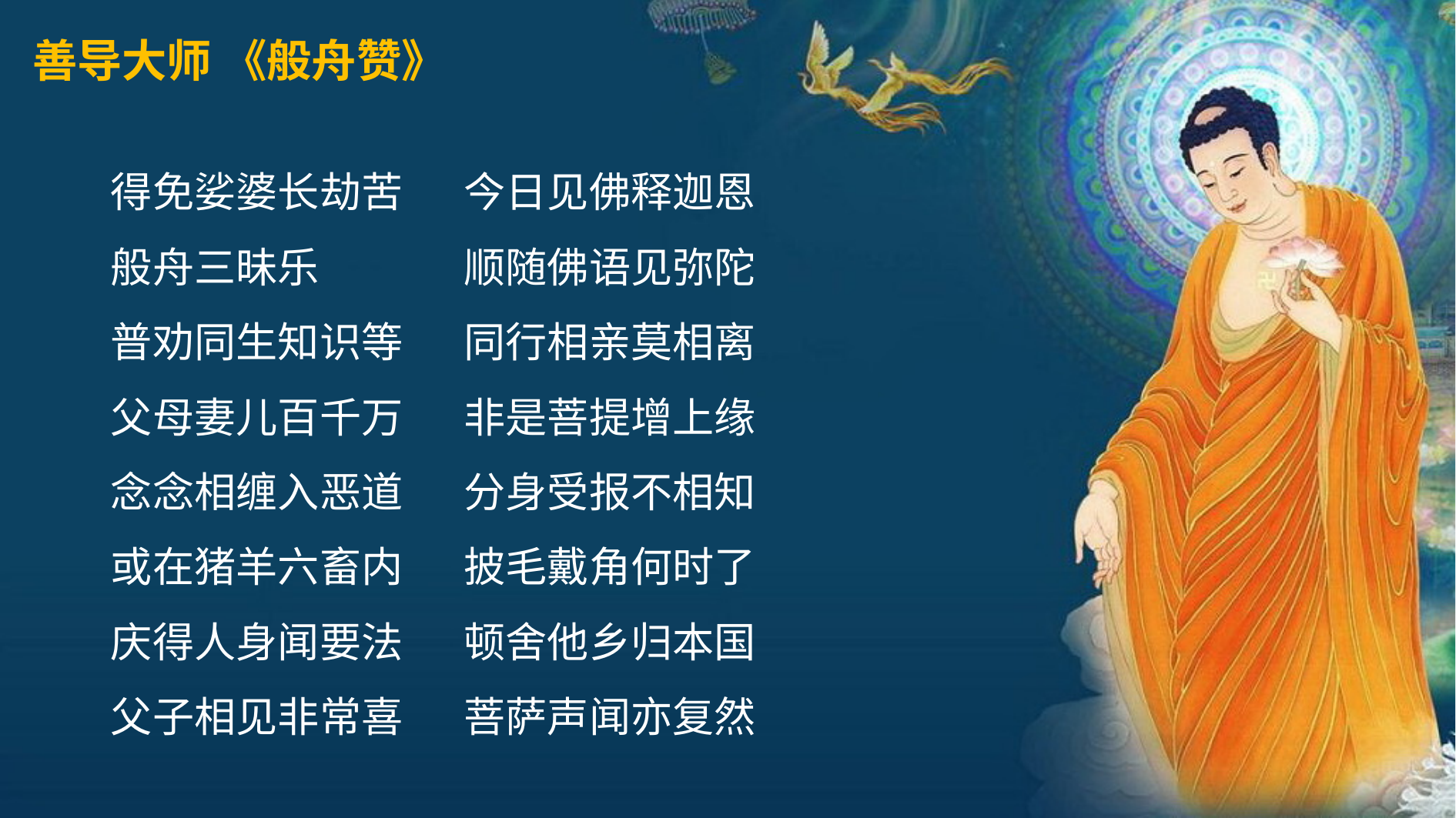

善导大师 《般舟赞》
得免娑婆长劫苦　  今日见佛释迦恩
般舟三昧乐　　　  顺随佛语见弥陀
普劝同生知识等　  同行相亲莫相离
父母妻儿百千万　  非是菩提增上缘
念念相缠入恶道　  分身受报不相知
或在猪羊六畜内　  披毛戴角何时了
庆得人身闻要法　  顿舍他乡归本国
父子相见非常喜　  菩萨声闻亦复然